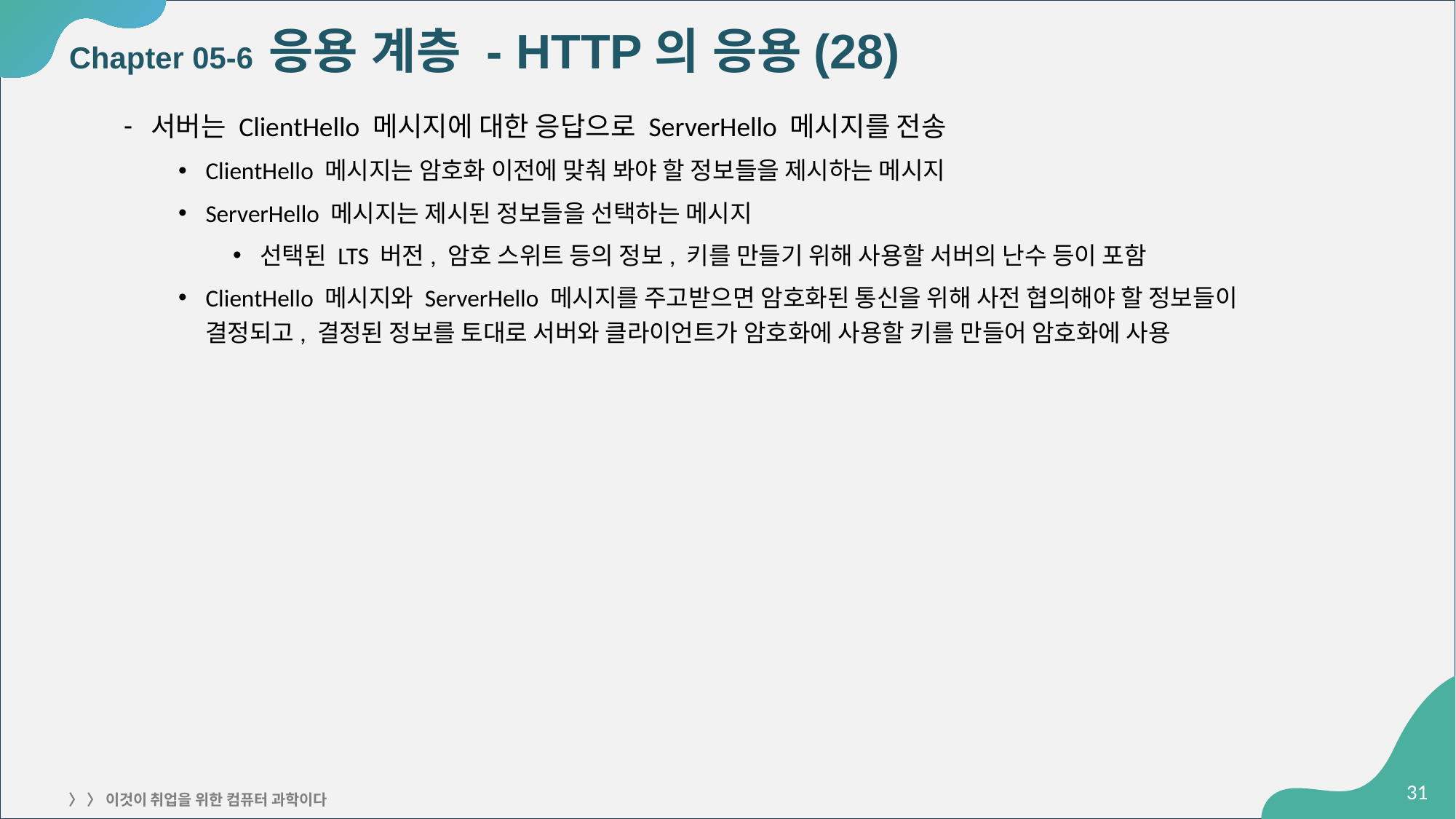

# Chapter 05-6 응용 계층 - HTTP의 응용(28)
서버는 ClientHello 메시지에 대한 응답으로 ServerHello 메시지를 전송
ClientHello 메시지는 암호화 이전에 맞춰 봐야 할 정보들을 제시하는 메시지
ServerHello 메시지는 제시된 정보들을 선택하는 메시지
선택된 LTS 버전, 암호 스위트 등의 정보, 키를 만들기 위해 사용할 서버의 난수 등이 포함
ClientHello 메시지와 ServerHello 메시지를 주고받으면 암호화된 통신을 위해 사전 협의해야 할 정보들이
결정되고, 결정된 정보를 토대로 서버와 클라이언트가 암호화에 사용할 키를 만들어 암호화에 사용
31
〉 〉 이것이 취업을 위한 컴퓨터 과학이다